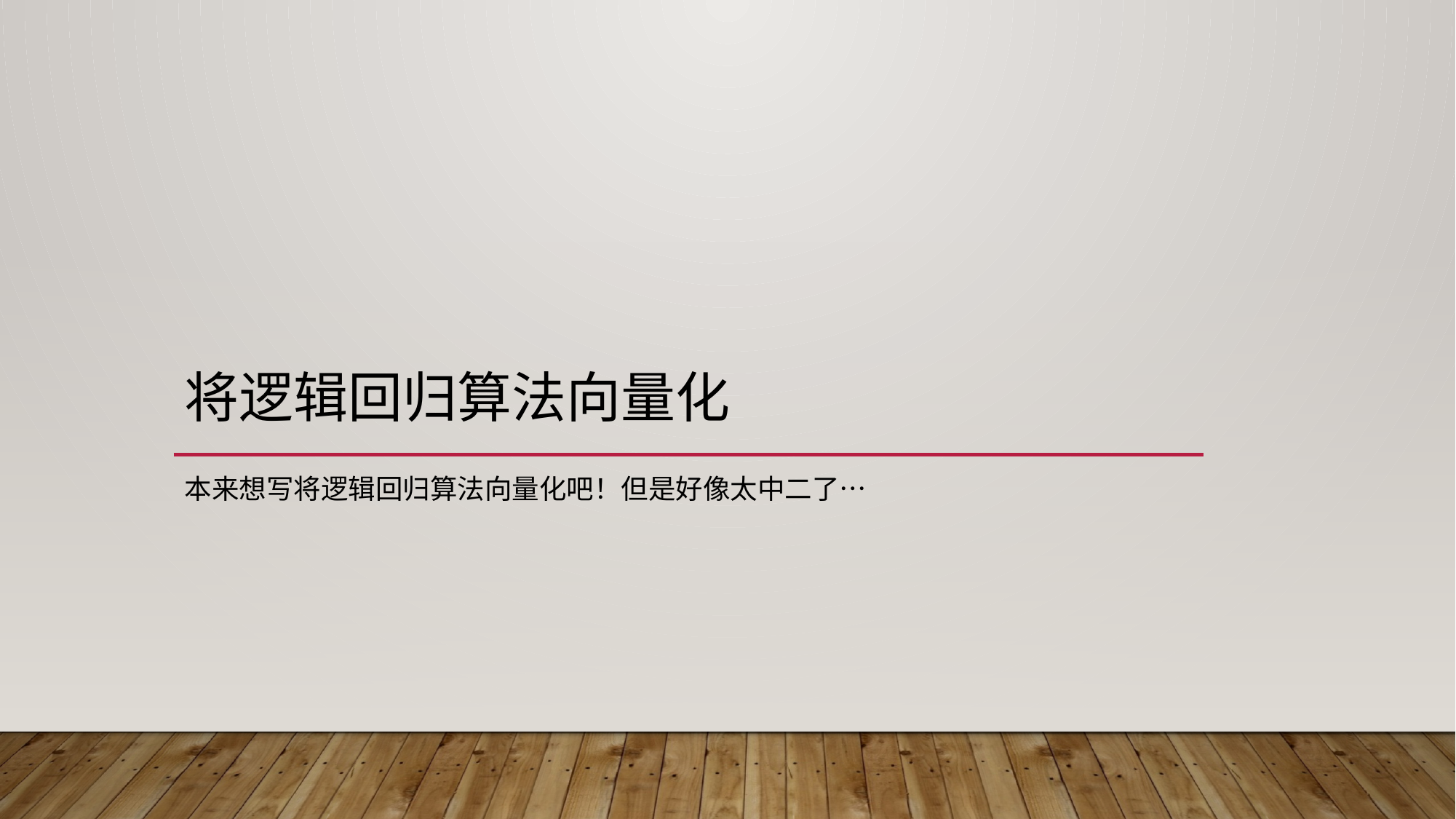

# 将逻辑回归算法向量化
本来想写将逻辑回归算法向量化吧！但是好像太中二了…